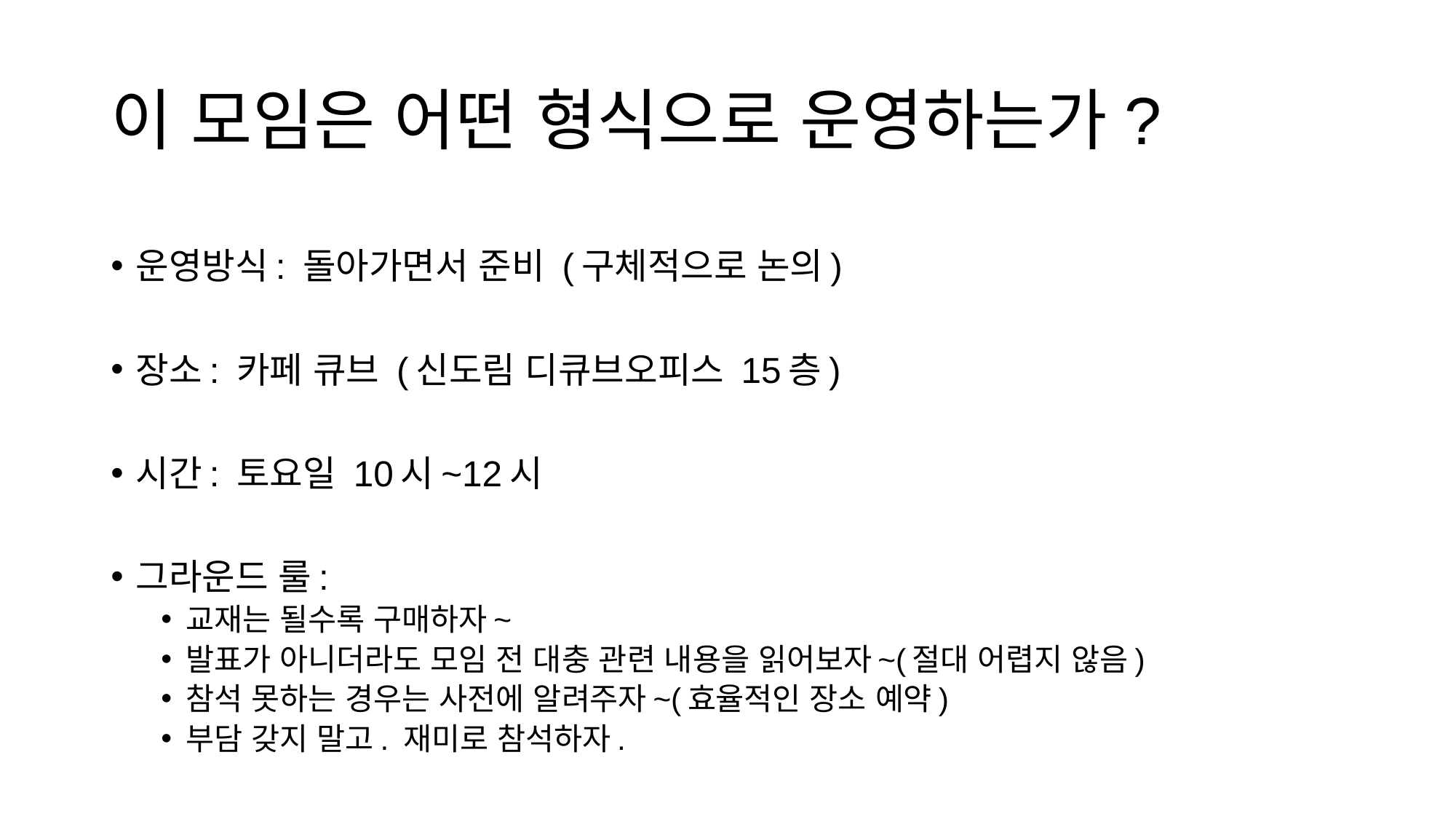

# 이 모임은 어떤 형식으로 운영하는가?
운영방식: 돌아가면서 준비 (구체적으로 논의)

장소: 카페 큐브 (신도림 디큐브오피스 15층)

시간: 토요일 10시~12시

그라운드 룰:
교재는 될수록 구매하자~
발표가 아니더라도 모임 전 대충 관련 내용을 읽어보자~(절대 어렵지 않음)
참석 못하는 경우는 사전에 알려주자~(효율적인 장소 예약)
부담 갖지 말고. 재미로 참석하자.